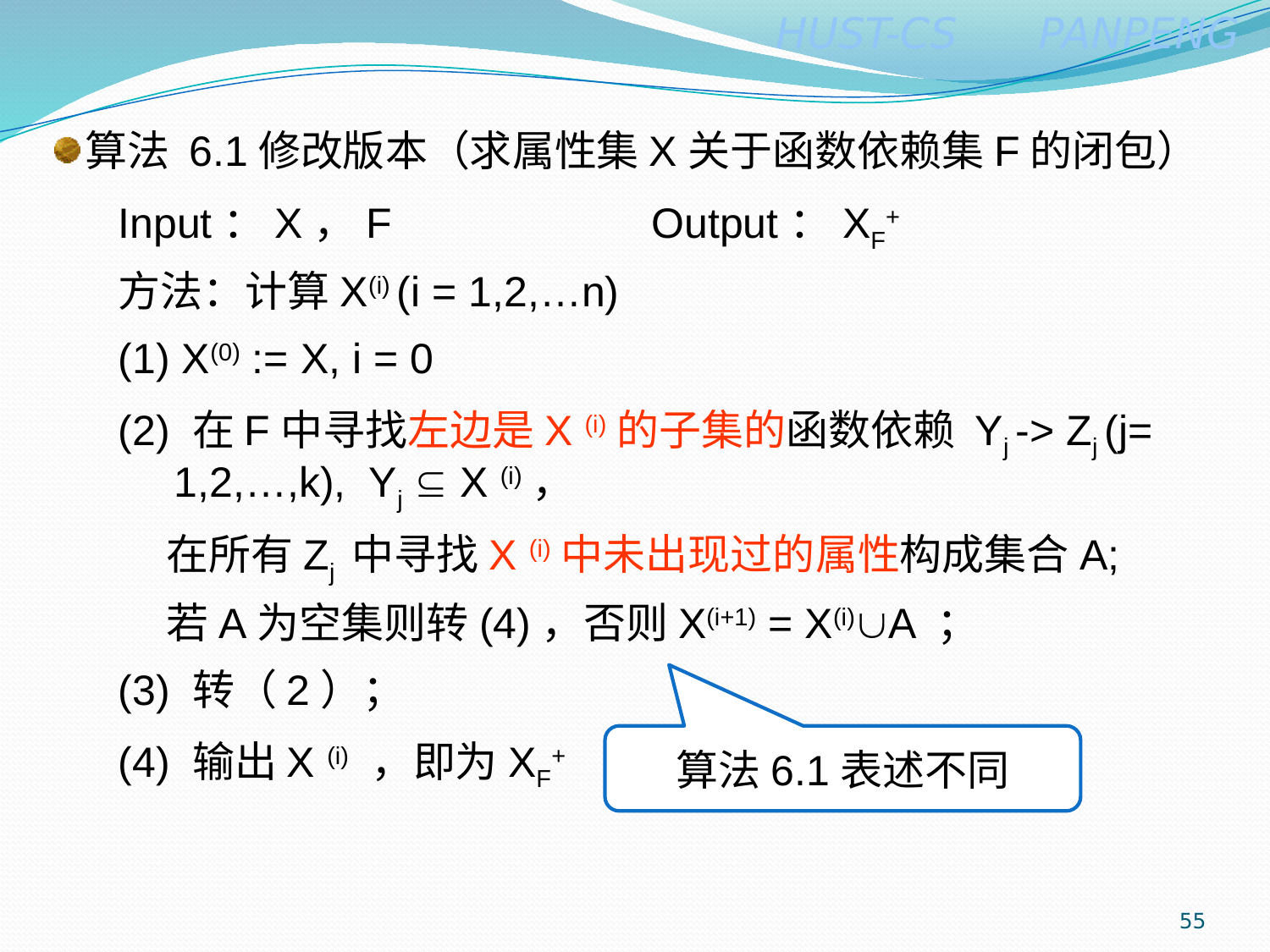

算法 6.1修改版本（求属性集X关于函数依赖集F的闭包）
Input：X，F                      Output：XF+
方法：计算X(i) (i = 1,2,…n)
(1) X(0) := X, i = 0
(2) 在F中寻找左边是X (i)的子集的函数依赖 Yj -> Zj (j= 1,2,…,k),  Yj ⊆ X (i)，
    在所有Zj 中寻找X (i)中未出现过的属性构成集合A;
    若A为空集则转(4)，否则X(i+1) = X(i)∪A ；
(3) 转（2）；
(4) 输出X (i) ，即为XF+
算法6.1表述不同
55